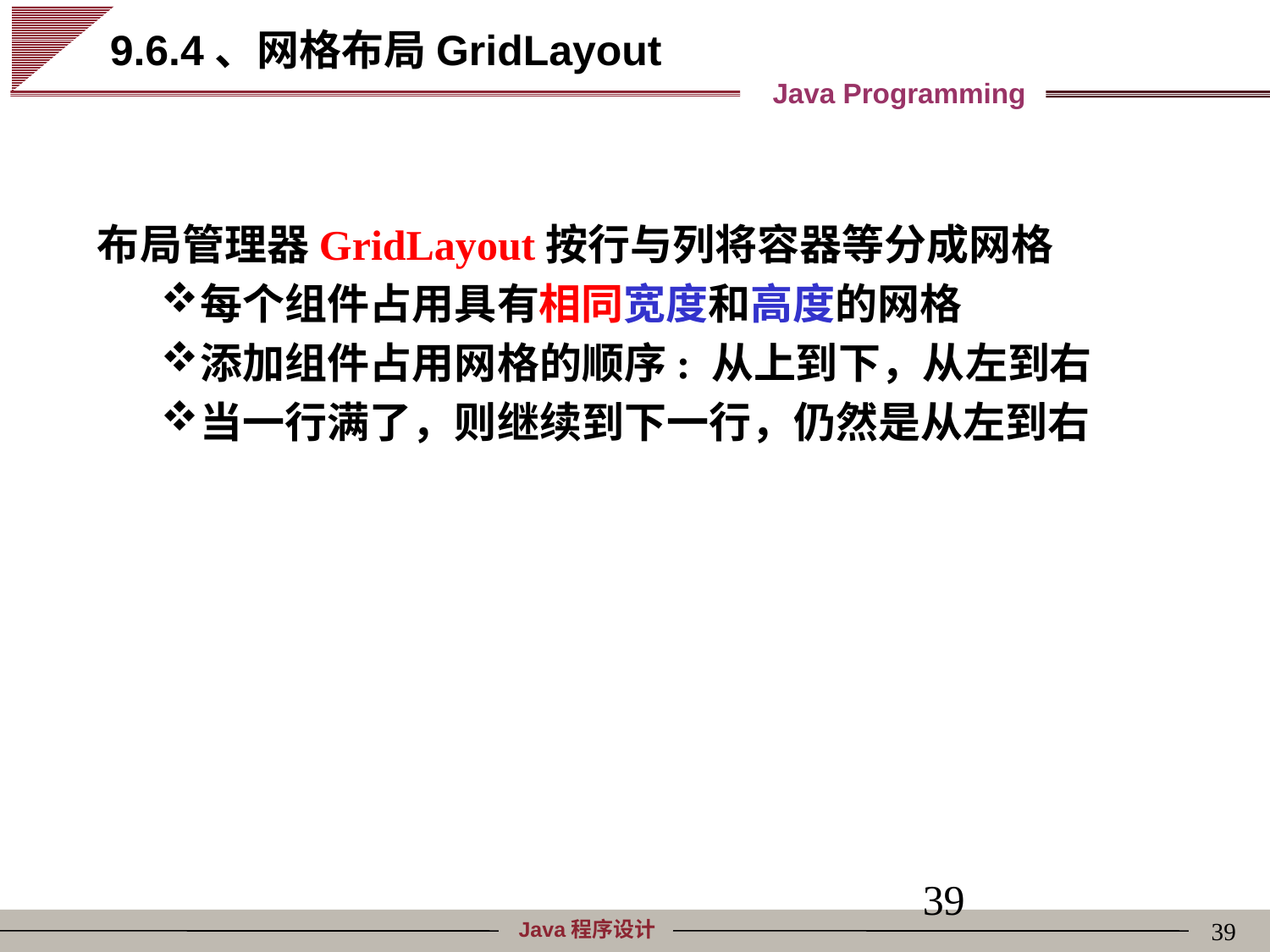

# 9.6.4、网格布局GridLayout
布局管理器GridLayout按行与列将容器等分成网格
每个组件占用具有相同宽度和高度的网格
添加组件占用网格的顺序: 从上到下，从左到右
当一行满了，则继续到下一行，仍然是从左到右
39